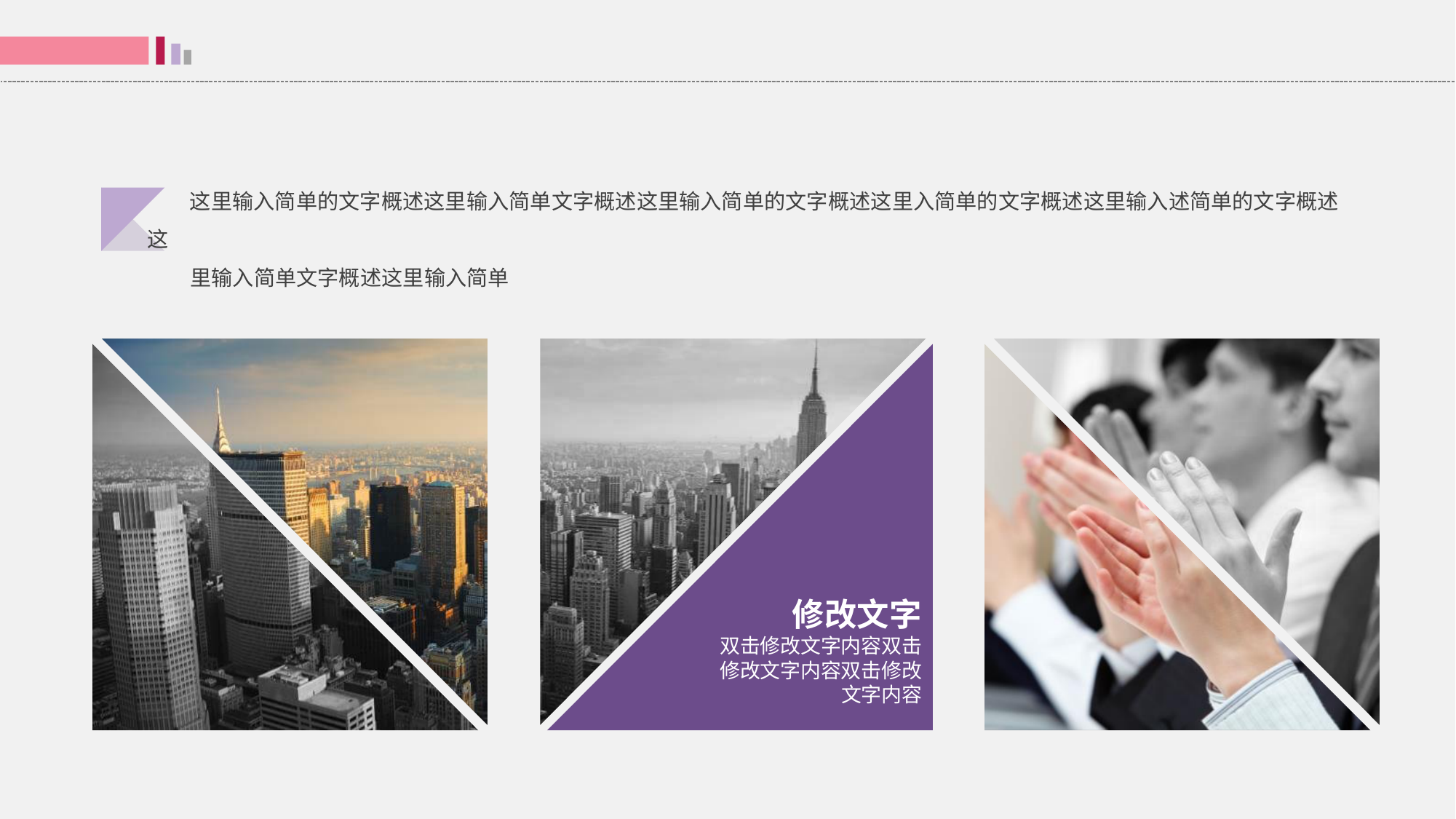

这里输入简单的文字概述这里输入简单文字概述这里输入简单的文字概述这里入简单的文字概述这里输入述简单的文字概述这
        里输入简单文字概述这里输入简单

修改文字
双击修改文字内容双击修改文字内容双击修改文字内容